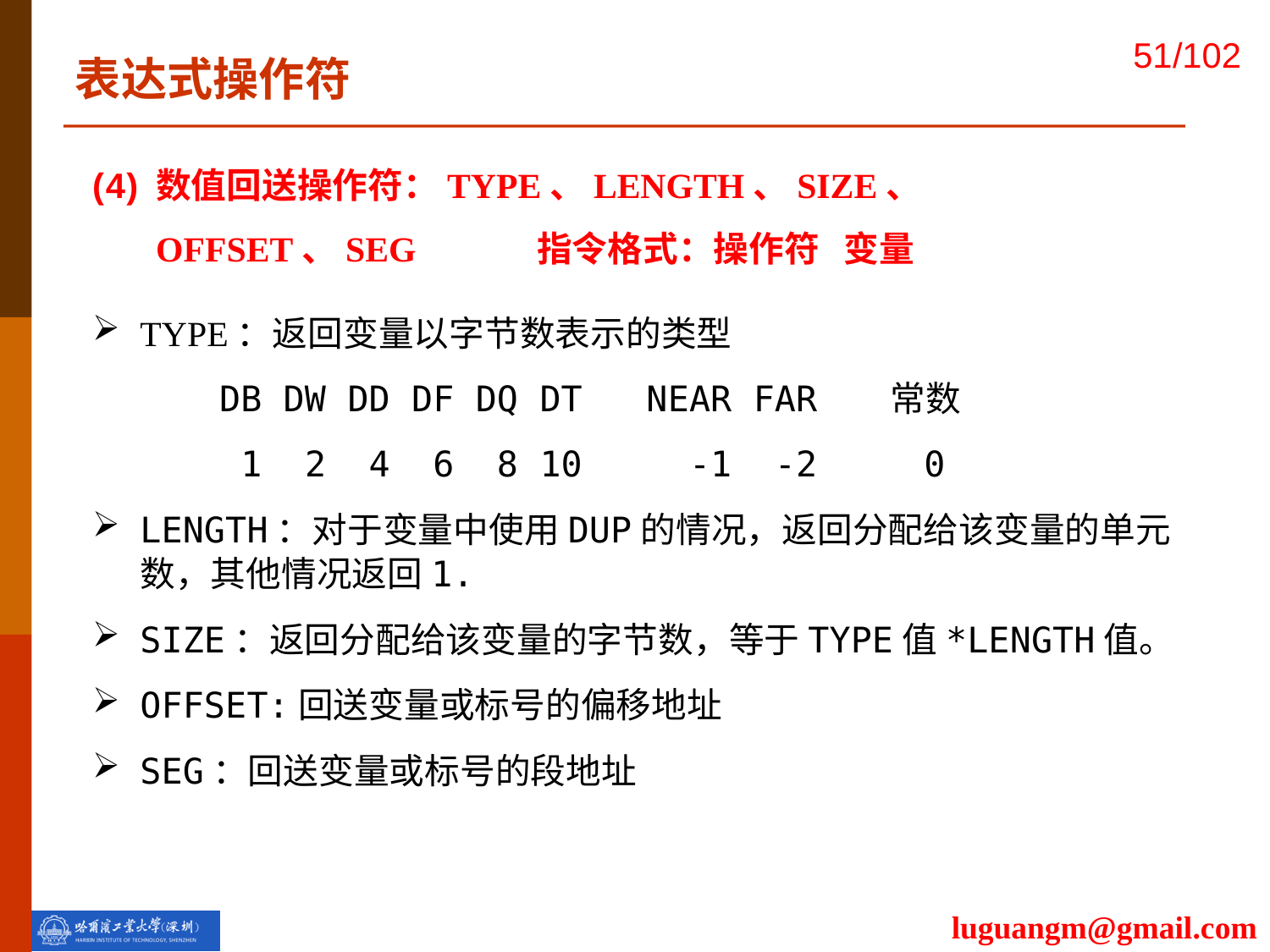

表达式操作符
数值回送操作符：TYPE、LENGTH、SIZE、 OFFSET、SEG	指令格式：操作符   变量
TYPE：返回变量以字节数表示的类型
	DB DW DD DF DQ DT   NEAR FAR   常数
   	 1  2  4  6  8 10     -1  -2     0
LENGTH：对于变量中使用DUP的情况，返回分配给该变量的单元数，其他情况返回1.
SIZE：返回分配给该变量的字节数，等于TYPE值*LENGTH值。
OFFSET:回送变量或标号的偏移地址
SEG：回送变量或标号的段地址